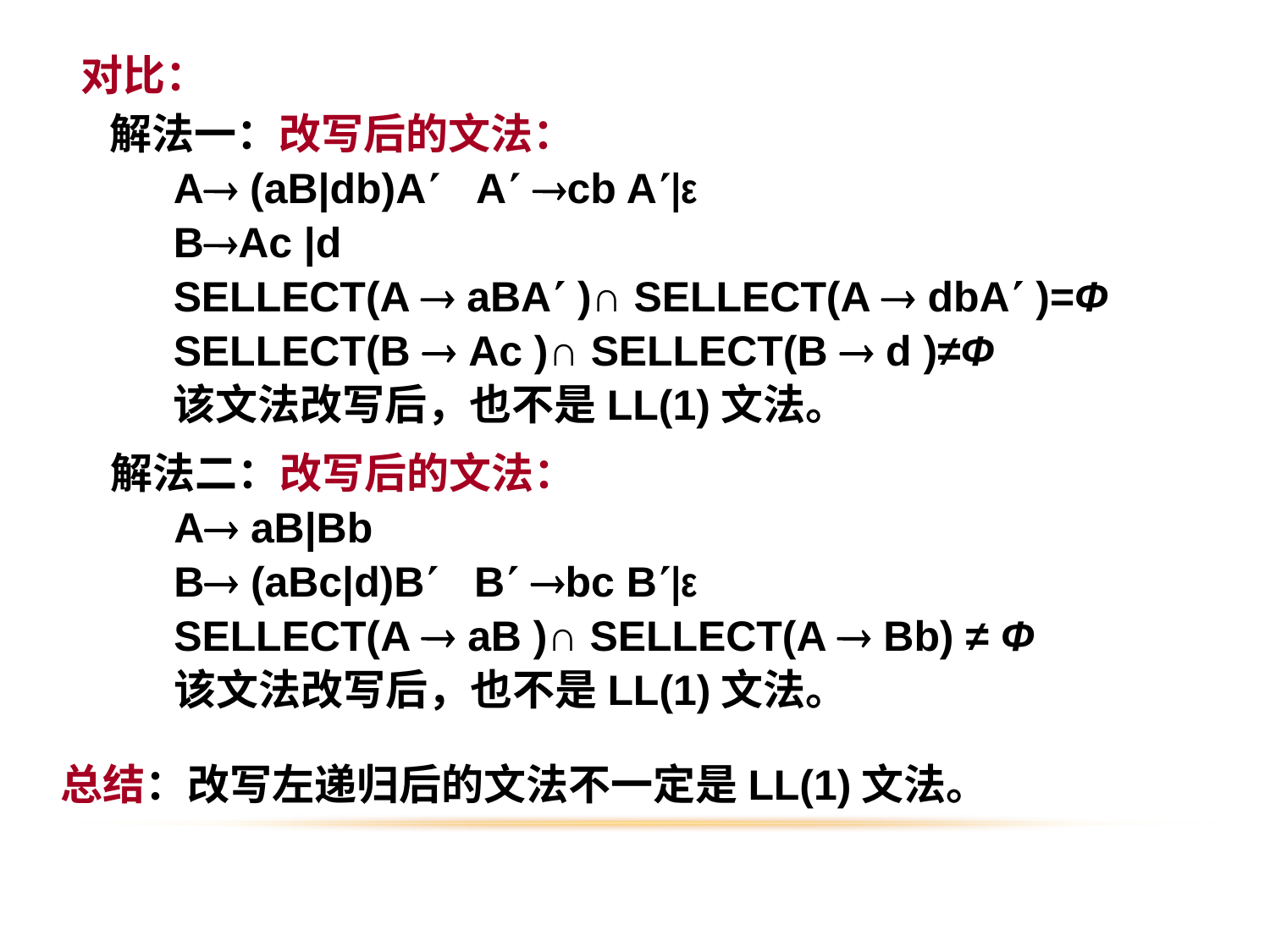

对比：
解法一：改写后的文法：
A→ (aB|db)A′   A′ →cb A′|ε
B→Ac |d
SELLECT(A → aBA′ )∩ SELLECT(A → dbA′ )=Ф
SELLECT(B → Ac )∩ SELLECT(B → d )≠Ф
该文法改写后，也不是LL(1)文法。
解法二：改写后的文法：
A→ aB|Bb
B→ (aBc|d)B′   B′ →bc B′|ε
SELLECT(A → aB )∩ SELLECT(A → Bb) ≠ Ф
该文法改写后，也不是LL(1)文法。

总结：改写左递归后的文法不一定是LL(1)文法。
16